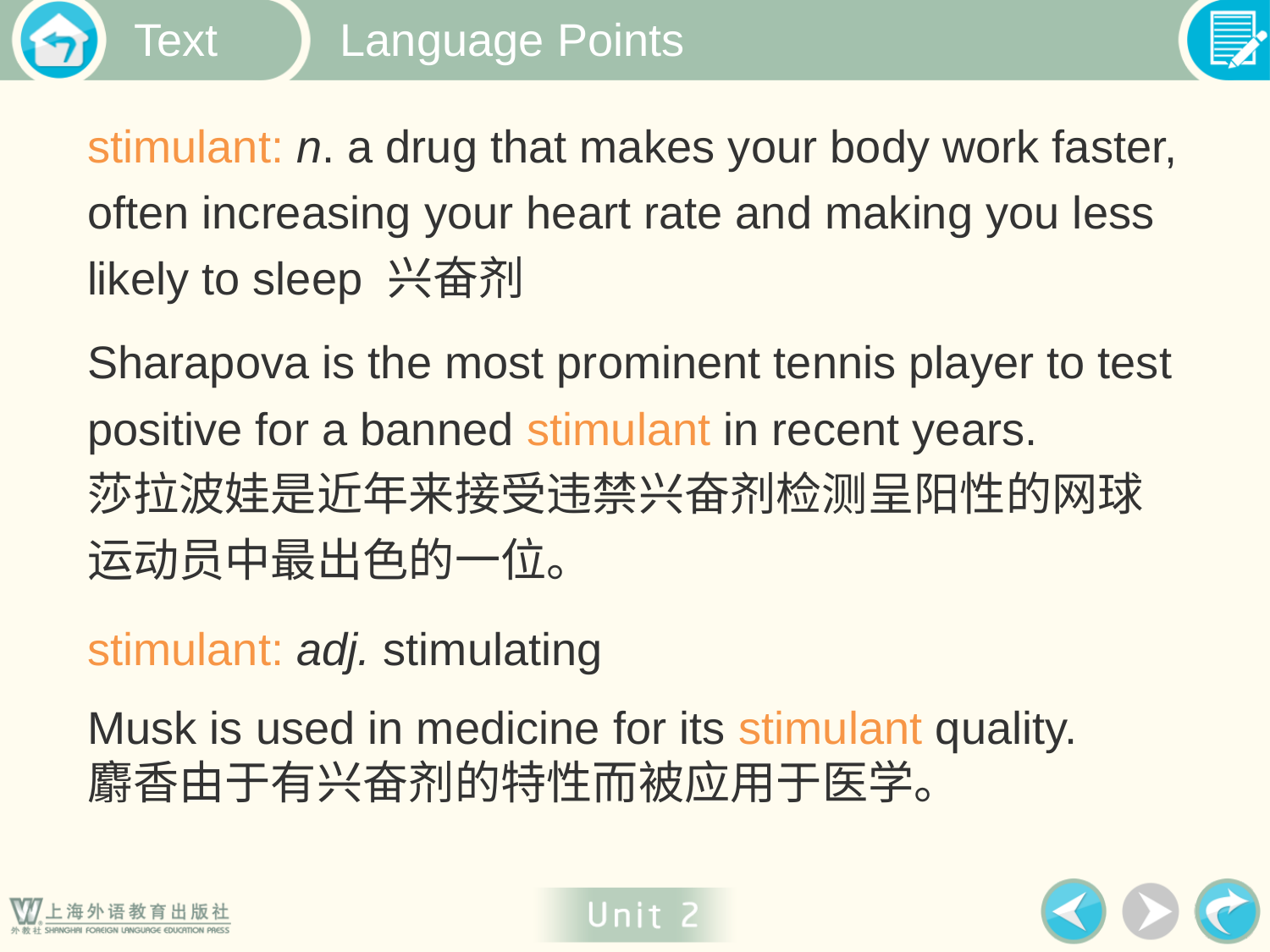

Language Points

stimulant: n. a drug that makes your body work faster, often increasing your heart rate and making you less likely to sleep 兴奋剂
Sharapova is the most prominent tennis player to test positive for a banned stimulant in recent years.
莎拉波娃是近年来接受违禁兴奋剂检测呈阳性的网球运动员中最出色的一位。
stimulant: adj. stimulating
Musk is used in medicine for its stimulant quality.
麝香由于有兴奋剂的特性而被应用于医学。